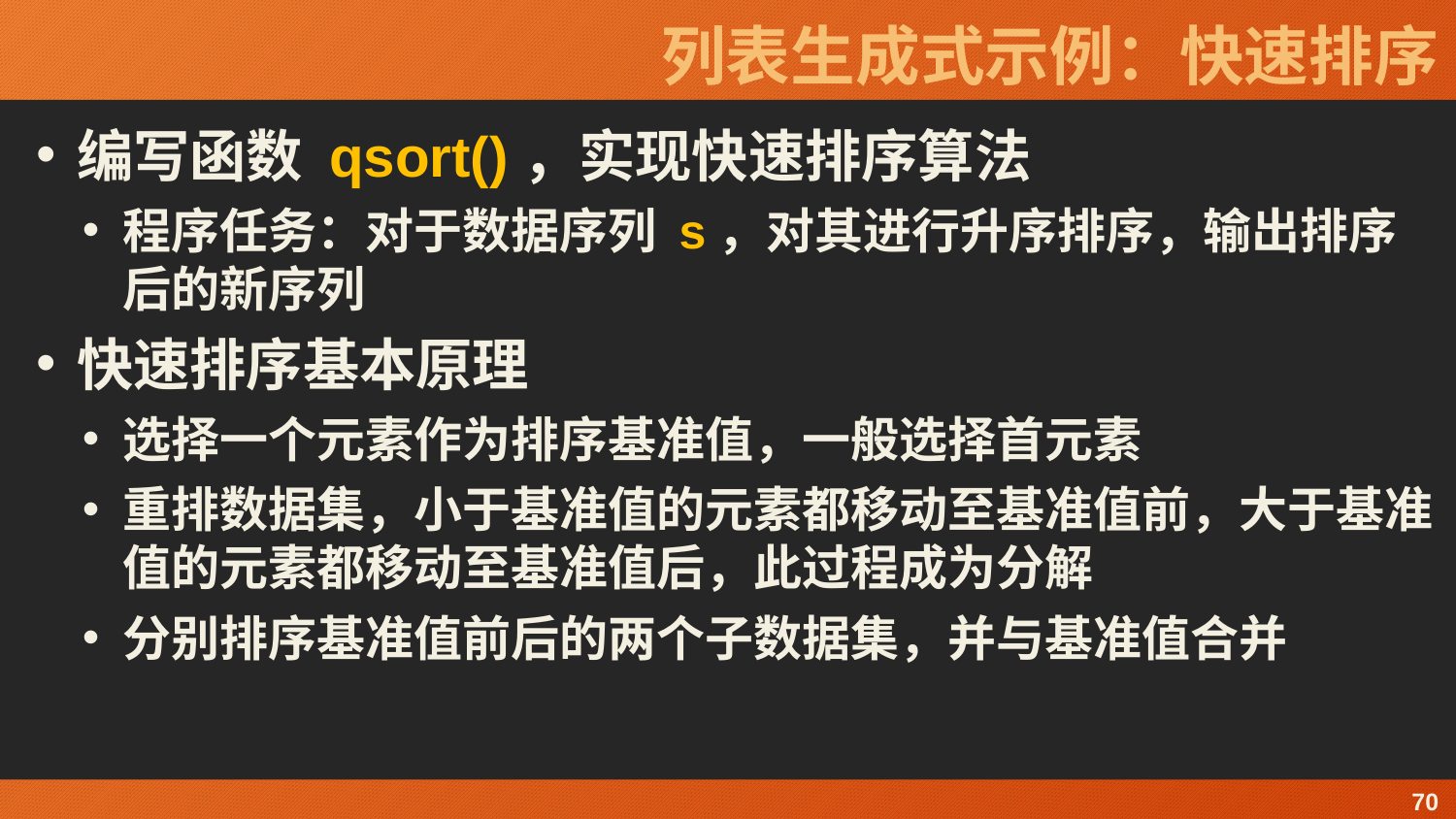

# 列表生成式示例：快速排序
编写函数 qsort()，实现快速排序算法
程序任务：对于数据序列 s，对其进行升序排序，输出排序后的新序列
快速排序基本原理
选择一个元素作为排序基准值，一般选择首元素
重排数据集，小于基准值的元素都移动至基准值前，大于基准值的元素都移动至基准值后，此过程成为分解
分别排序基准值前后的两个子数据集，并与基准值合并
70